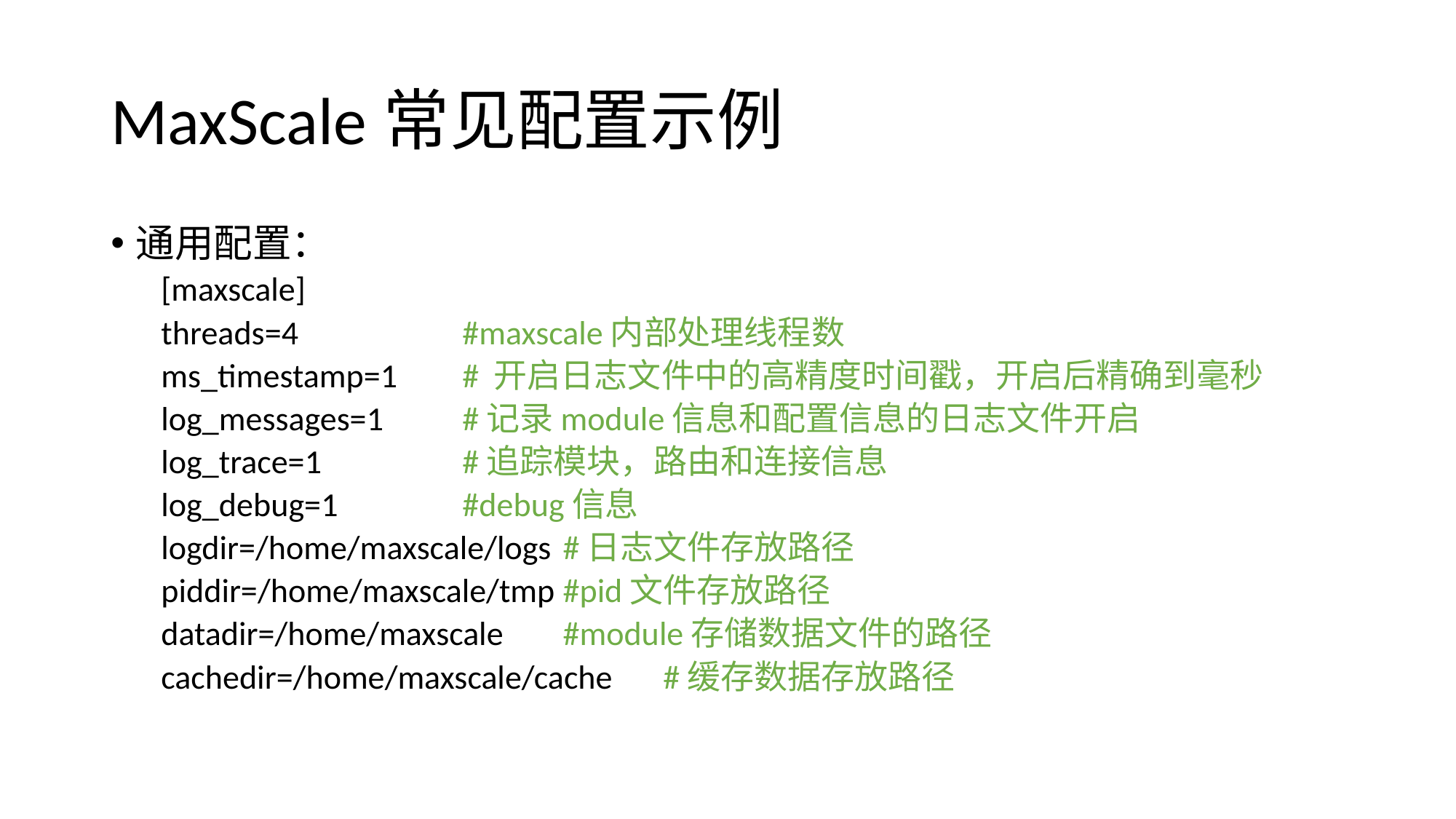

# MaxScale常见配置示例
通用配置：
[maxscale]
threads=4			#maxscale内部处理线程数
ms_timestamp=1		# 开启日志文件中的高精度时间戳，开启后精确到毫秒
log_messages=1		#记录module信息和配置信息的日志文件开启
log_trace=1		#追踪模块，路由和连接信息
log_debug=1		#debug信息
logdir=/home/maxscale/logs	#日志文件存放路径
piddir=/home/maxscale/tmp	#pid文件存放路径
datadir=/home/maxscale		#module存储数据文件的路径
cachedir=/home/maxscale/cache		#缓存数据存放路径